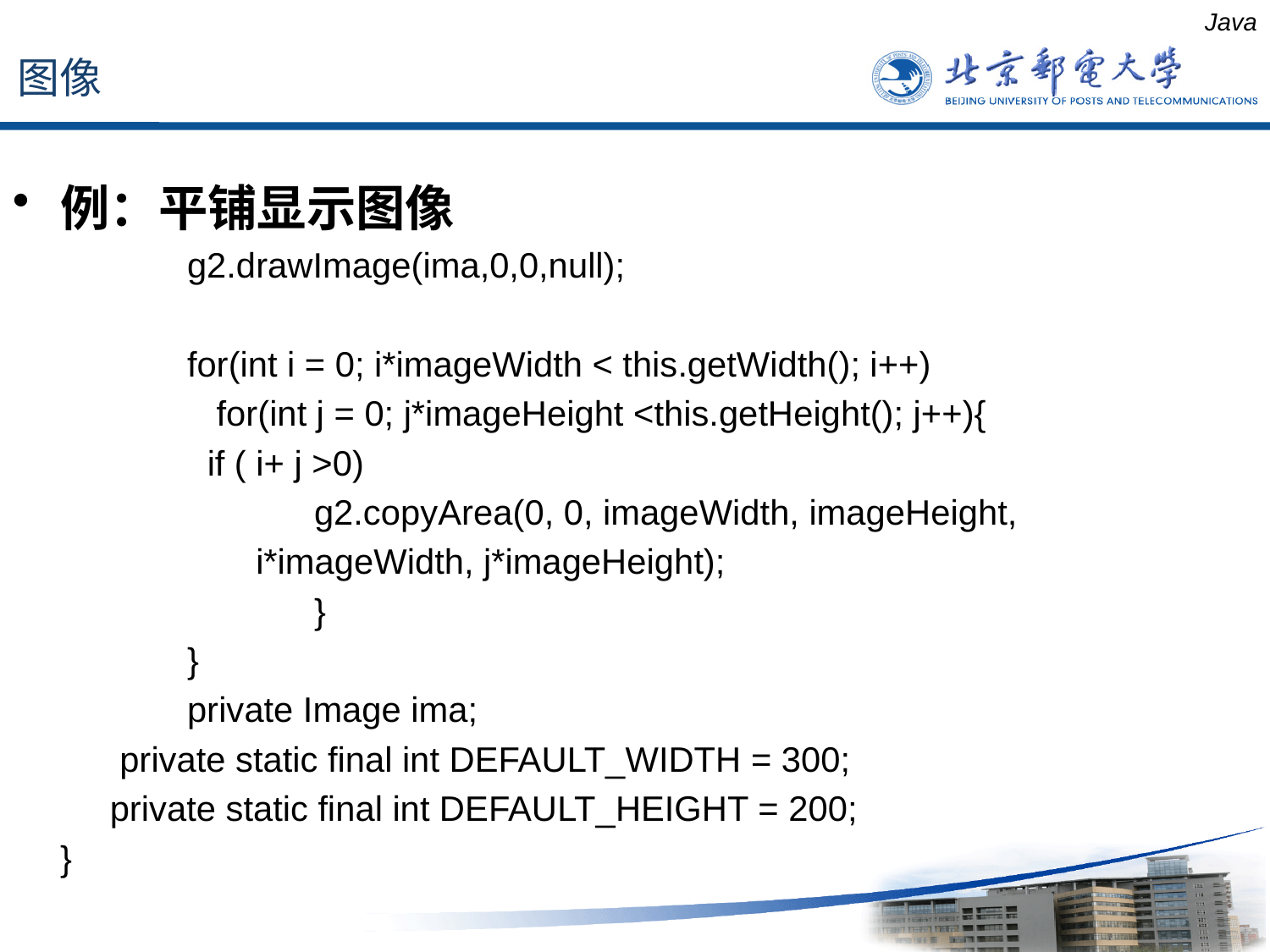

图像
Java
例：平铺显示图像
		g2.drawImage(ima,0,0,null);

		for(int i = 0; i*imageWidth < this.getWidth(); i++)
		   for(int j = 0; j*imageHeight <this.getHeight(); j++){
                    if ( i+ j >0)
			g2.copyArea(0, 0, imageWidth, imageHeight,
                         i*imageWidth, j*imageHeight);
			}
		}
		private Image ima;
           private static final int DEFAULT_WIDTH = 300;
          private static final int DEFAULT_HEIGHT = 200;
	}